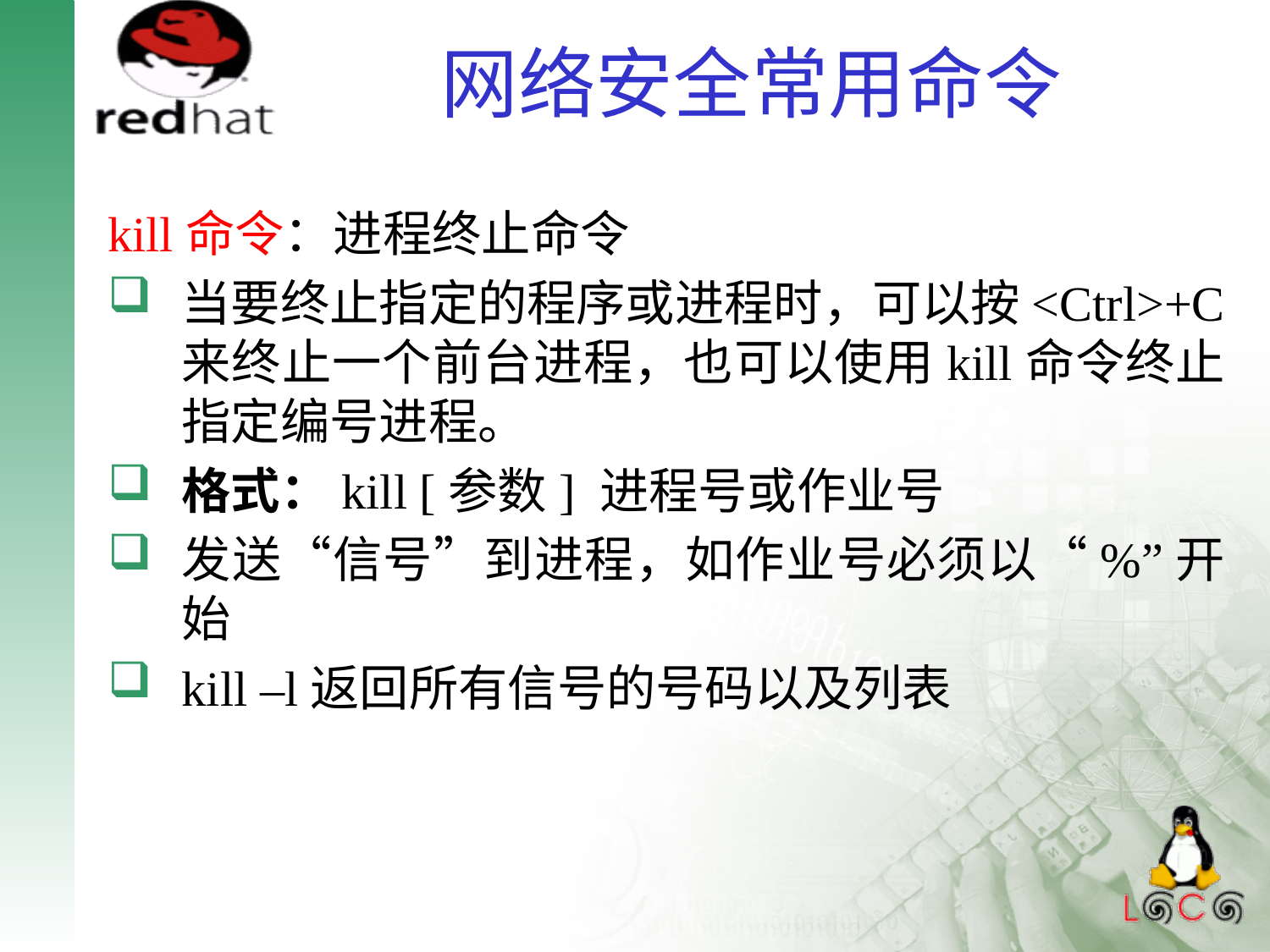

# 网络安全常用命令
kill命令：进程终止命令
当要终止指定的程序或进程时，可以按<Ctrl>+C来终止一个前台进程，也可以使用kill命令终止指定编号进程。
格式：kill [参数] 进程号或作业号
发送“信号”到进程，如作业号必须以“%”开始
kill –l返回所有信号的号码以及列表